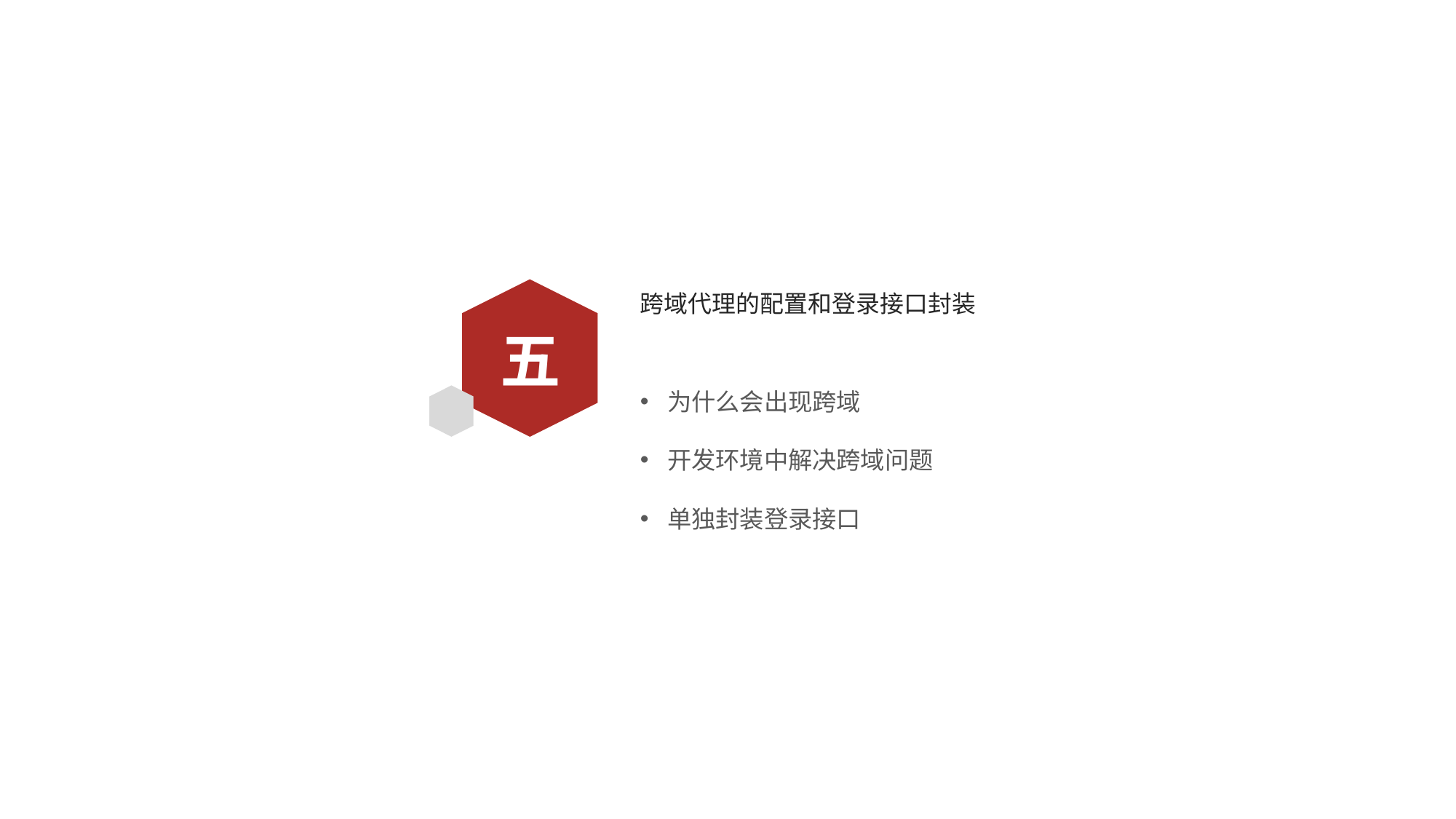

# 跨域代理的配置和登录接口封装
五
为什么会出现跨域
开发环境中解决跨域问题
单独封装登录接口